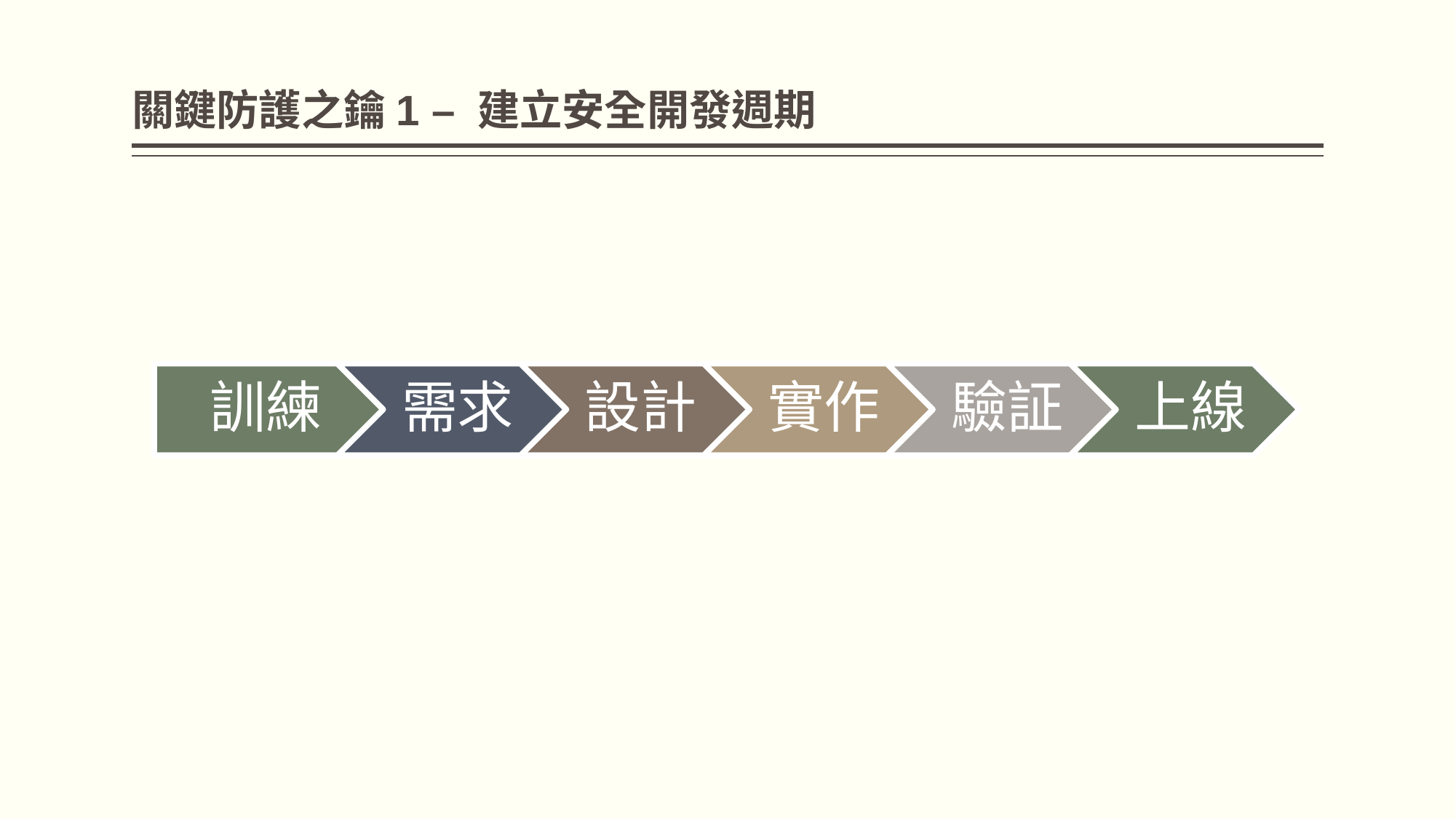

# 關鍵防護之鑰1 – 建立安全開發週期
訓練
需求
設計
實作
驗証
上線